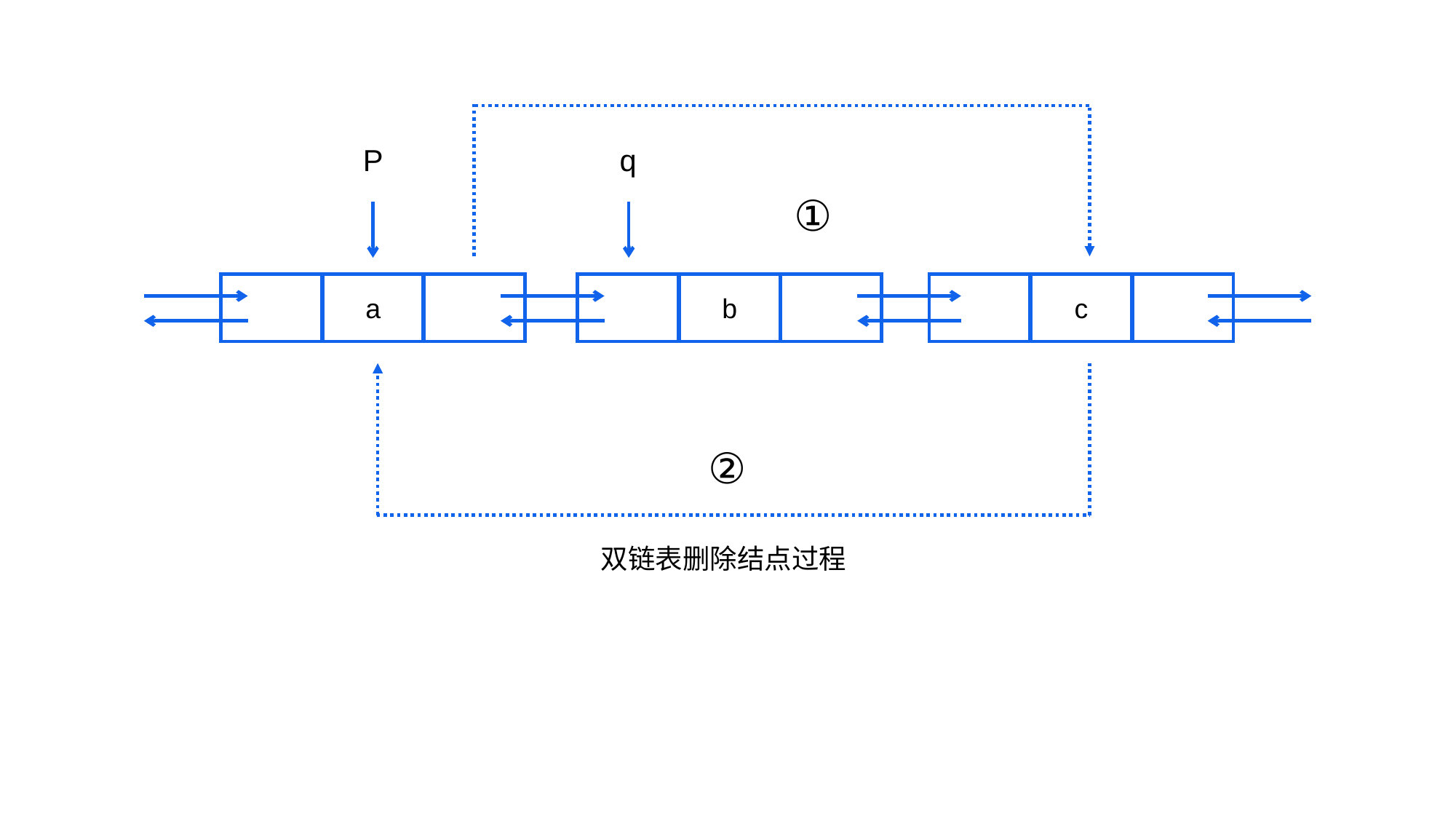

P
q
①

a

b

c

②
双链表删除结点过程